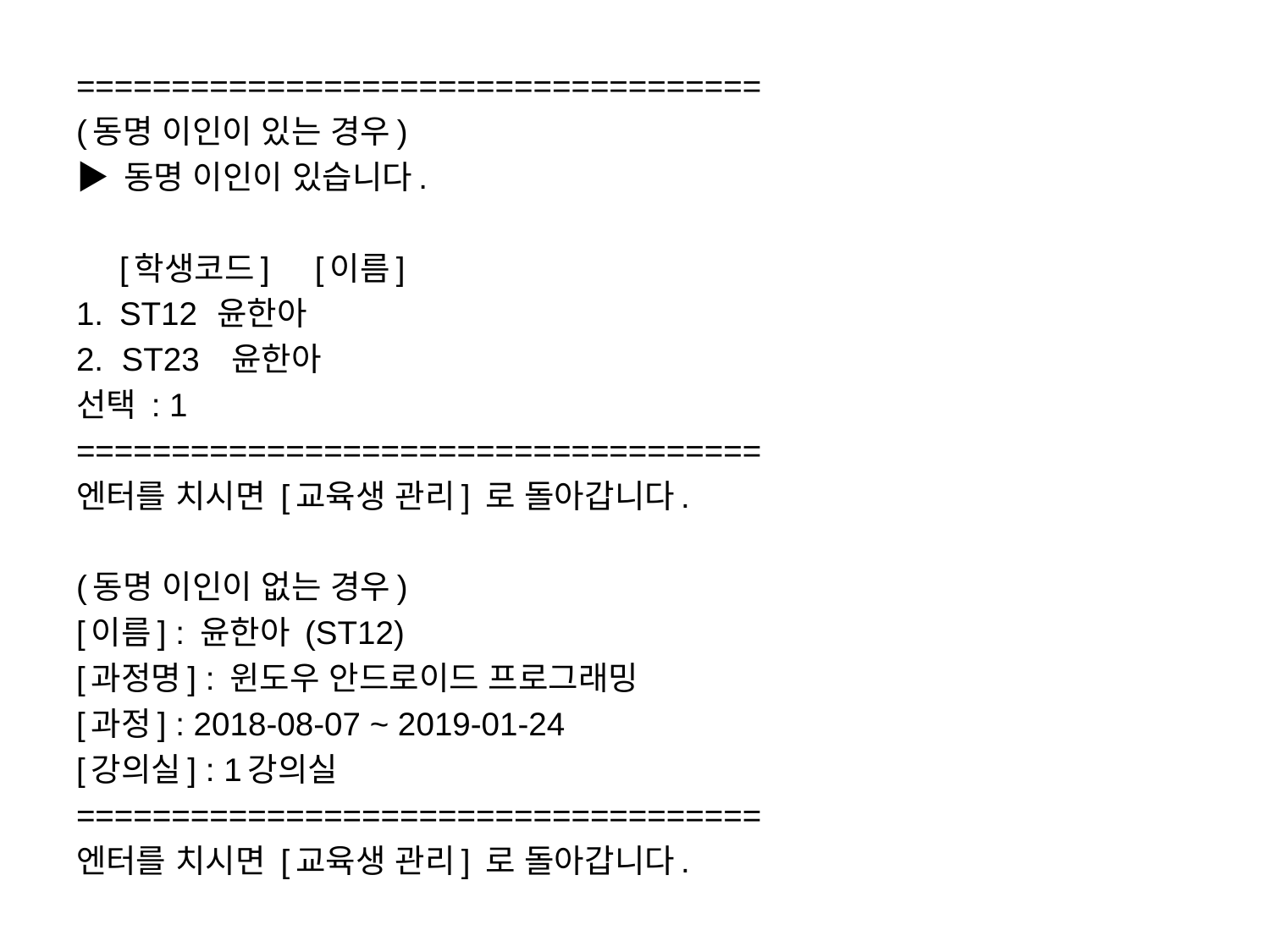

====================================
(동명 이인이 있는 경우)
▶ 동명 이인이 있습니다.

	[학생코드] 	[이름]
1.	ST12		윤한아
2.  ST23	윤한아
선택 : 1
====================================
엔터를 치시면 [교육생 관리] 로 돌아갑니다.

(동명 이인이 없는 경우)
[이름] : 윤한아 (ST12)
[과정명] : 윈도우 안드로이드 프로그래밍
[과정] : 2018-08-07 ~ 2019-01-24
[강의실] : 1강의실
====================================
엔터를 치시면 [교육생 관리] 로 돌아갑니다.